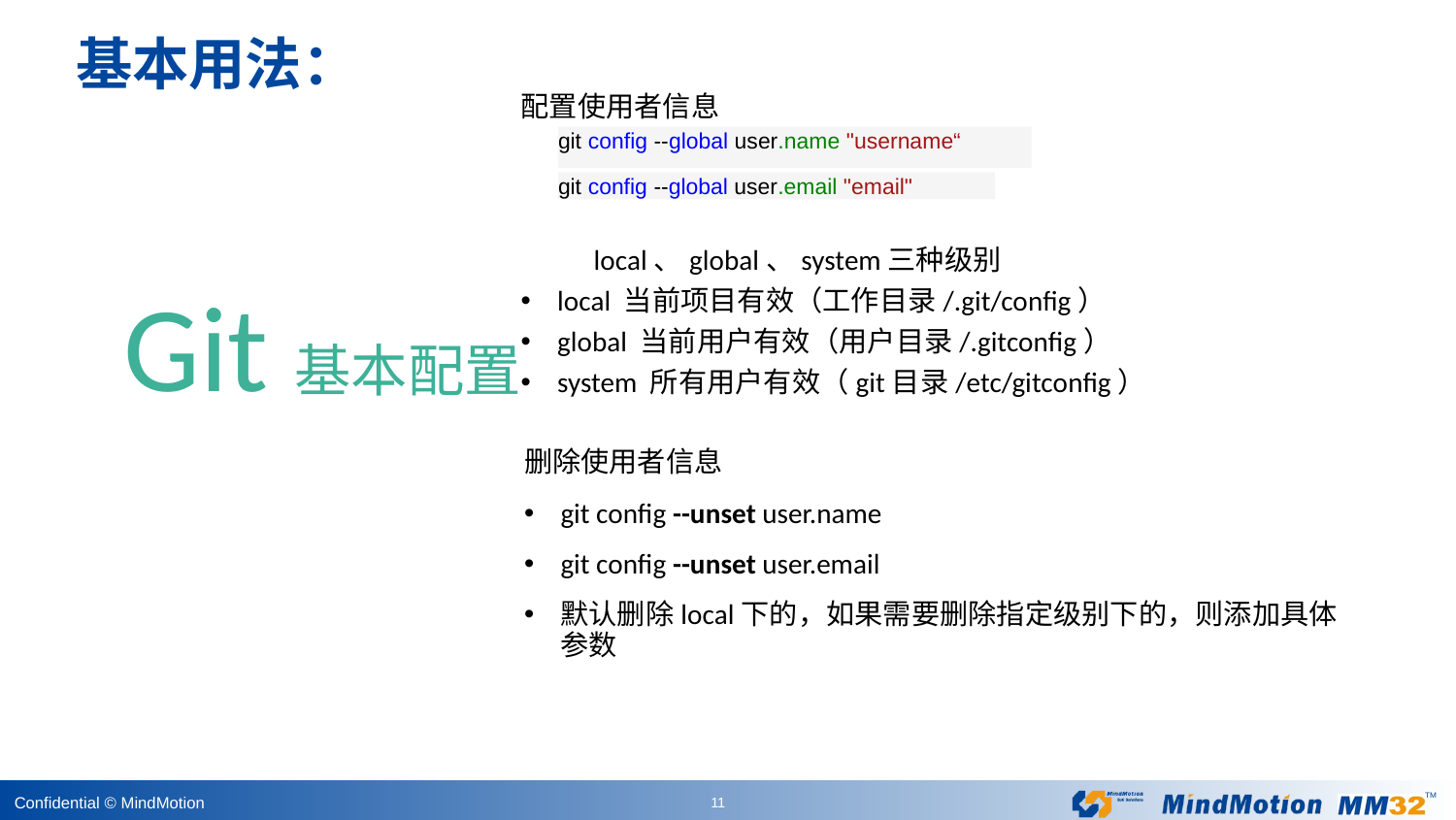

# 基本用法：
	配置使用者信息

	local、global、system三种级别
local 当前项目有效（工作目录/.git/config）
global 当前用户有效（用户目录/.gitconfig）
system 所有用户有效（git目录/etc/gitconfig）
git config --global user.name "username“
git config --global user.email "email"
删除使用者信息
git config --unset user.name
git config --unset user.email
默认删除local下的，如果需要删除指定级别下的，则添加具体参数
Git 基本配置
11